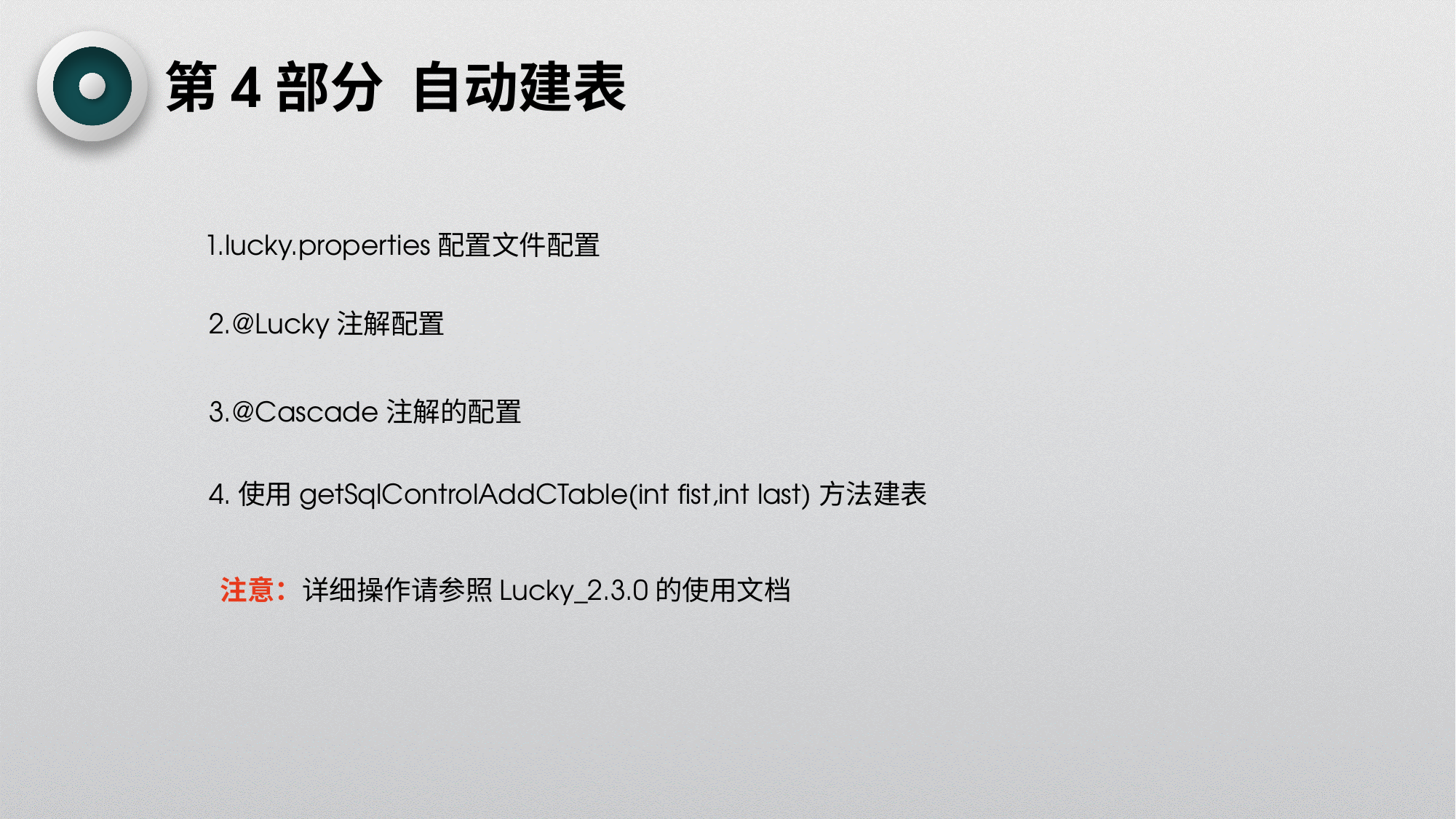

第4部分  自动建表
1.lucky.properties配置文件配置
2.@Lucky注解配置
3.@Cascade注解的配置
4.使用getSqlControlAddCTable(int fist,int last)方法建表
注意：详细操作请参照Lucky_2.3.0的使用文档